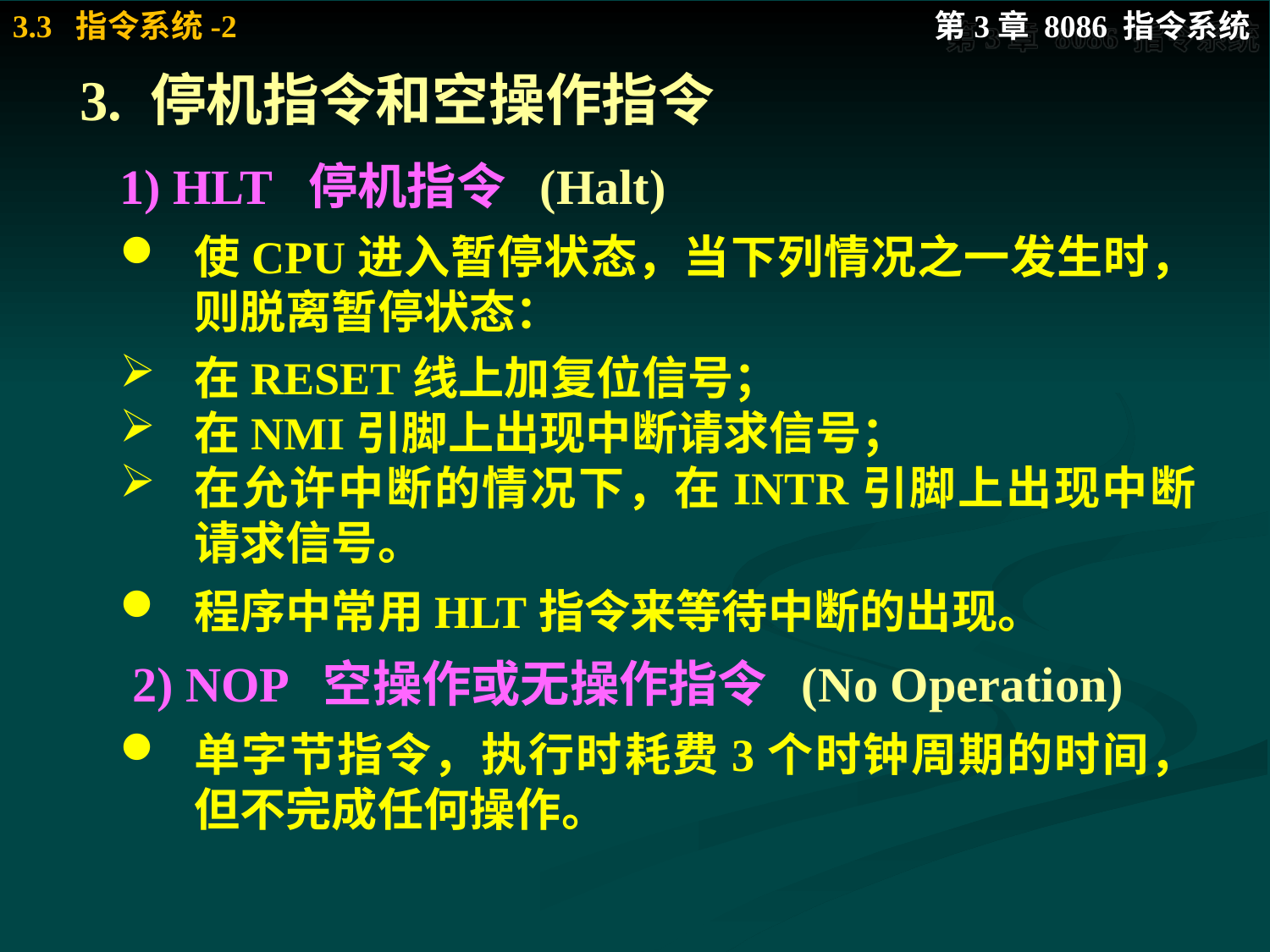

# 3. 停机指令和空操作指令
1) HLT  停机指令  (Halt)
使CPU进入暂停状态，当下列情况之一发生时，则脱离暂停状态：
在RESET线上加复位信号；
在NMI引脚上出现中断请求信号；
在允许中断的情况下，在INTR引脚上出现中断请求信号。
程序中常用HLT指令来等待中断的出现。
 2) NOP  空操作或无操作指令  (No Operation)
单字节指令，执行时耗费3个时钟周期的时间，但不完成任何操作。